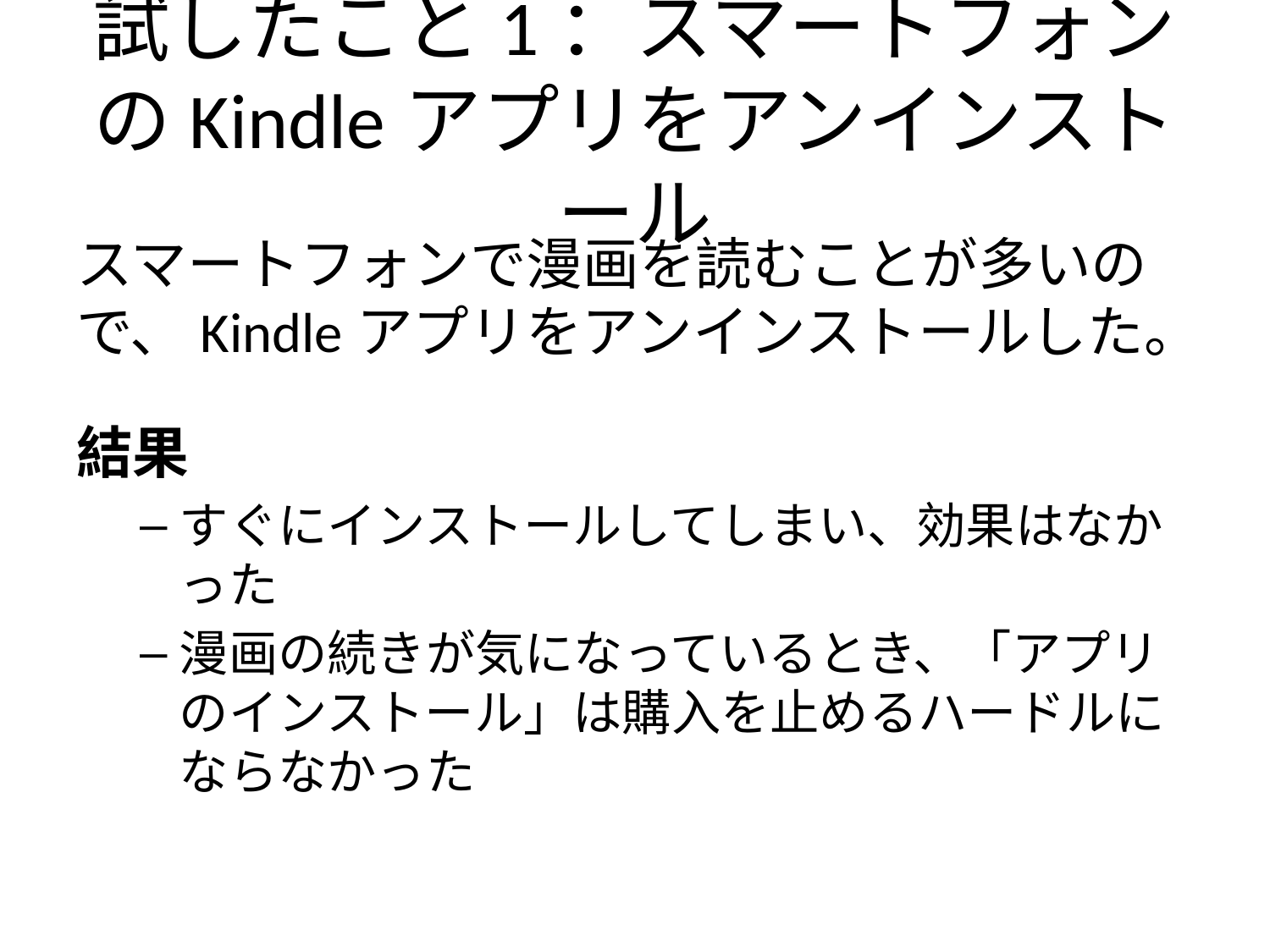

# 試したこと1：スマートフォンのKindleアプリをアンインストール
スマートフォンで漫画を読むことが多いので、Kindleアプリをアンインストールした。
結果
すぐにインストールしてしまい、効果はなかった
漫画の続きが気になっているとき、「アプリのインストール」は購入を止めるハードルにならなかった